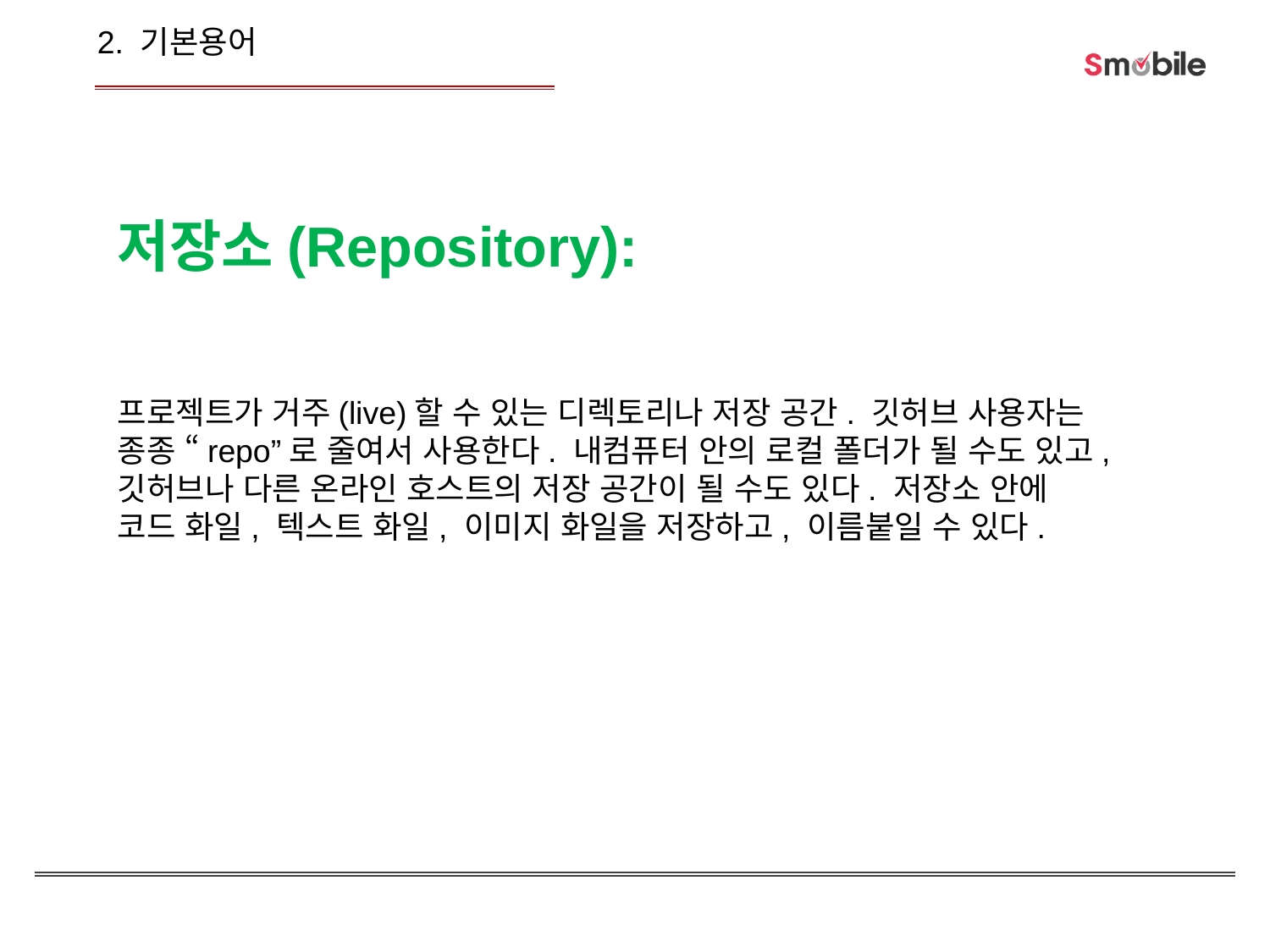

2. 기본용어

저장소(Repository):

프로젝트가 거주(live)할 수 있는 디렉토리나 저장 공간. 깃허브 사용자는 종종 “repo”로 줄여서 사용한다. 내컴퓨터 안의 로컬 폴더가 될 수도 있고, 깃허브나 다른 온라인 호스트의 저장 공간이 될 수도 있다. 저장소 안에 코드 화일, 텍스트 화일, 이미지 화일을 저장하고, 이름붙일 수 있다.